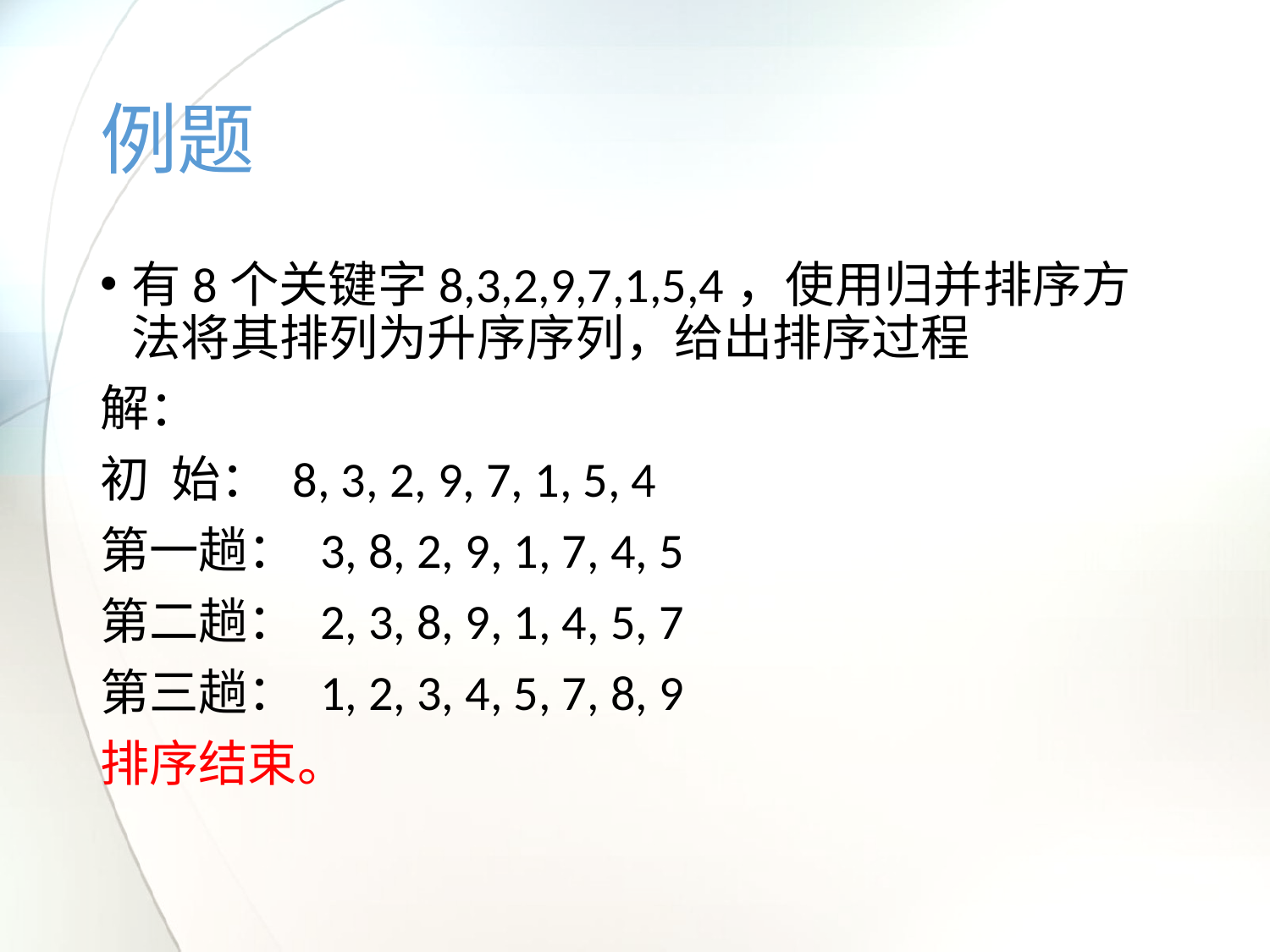

# 例题
有8个关键字8,3,2,9,7,1,5,4，使用归并排序方法将其排列为升序序列，给出排序过程
解：
初  始： 8, 3, 2, 9, 7, 1, 5, 4
第一趟： 3, 8, 2, 9, 1, 7, 4, 5
第二趟： 2, 3, 8, 9, 1, 4, 5, 7
第三趟： 1, 2, 3, 4, 5, 7, 8, 9
排序结束。